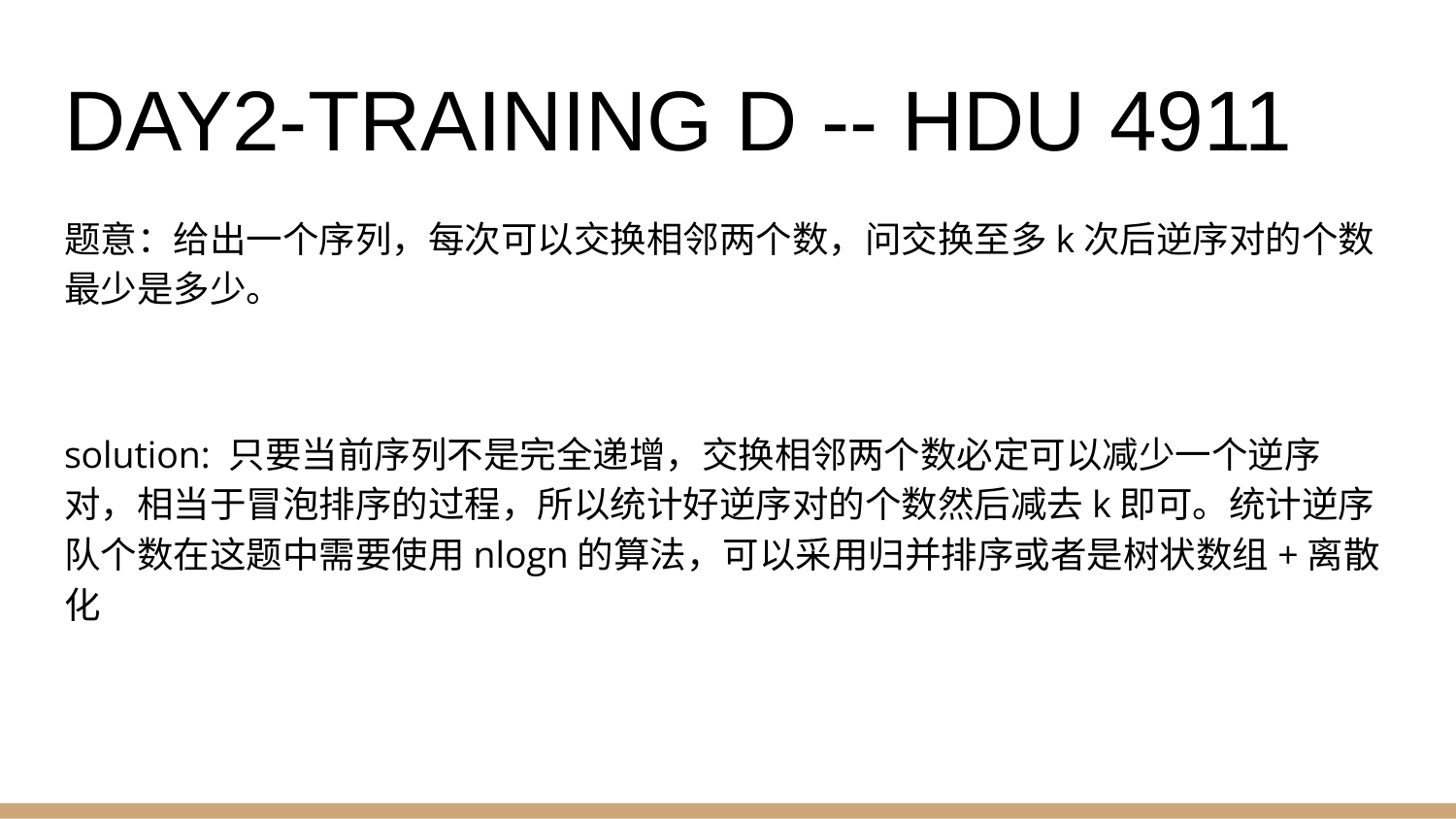

# DAY2-TRAINING D -- HDU 4911
题意：给出一个序列，每次可以交换相邻两个数，问交换至多k次后逆序对的个数最少是多少。

solution: 只要当前序列不是完全递增，交换相邻两个数必定可以减少一个逆序对，相当于冒泡排序的过程，所以统计好逆序对的个数然后减去k即可。统计逆序队个数在这题中需要使用nlogn的算法，可以采用归并排序或者是树状数组+离散化